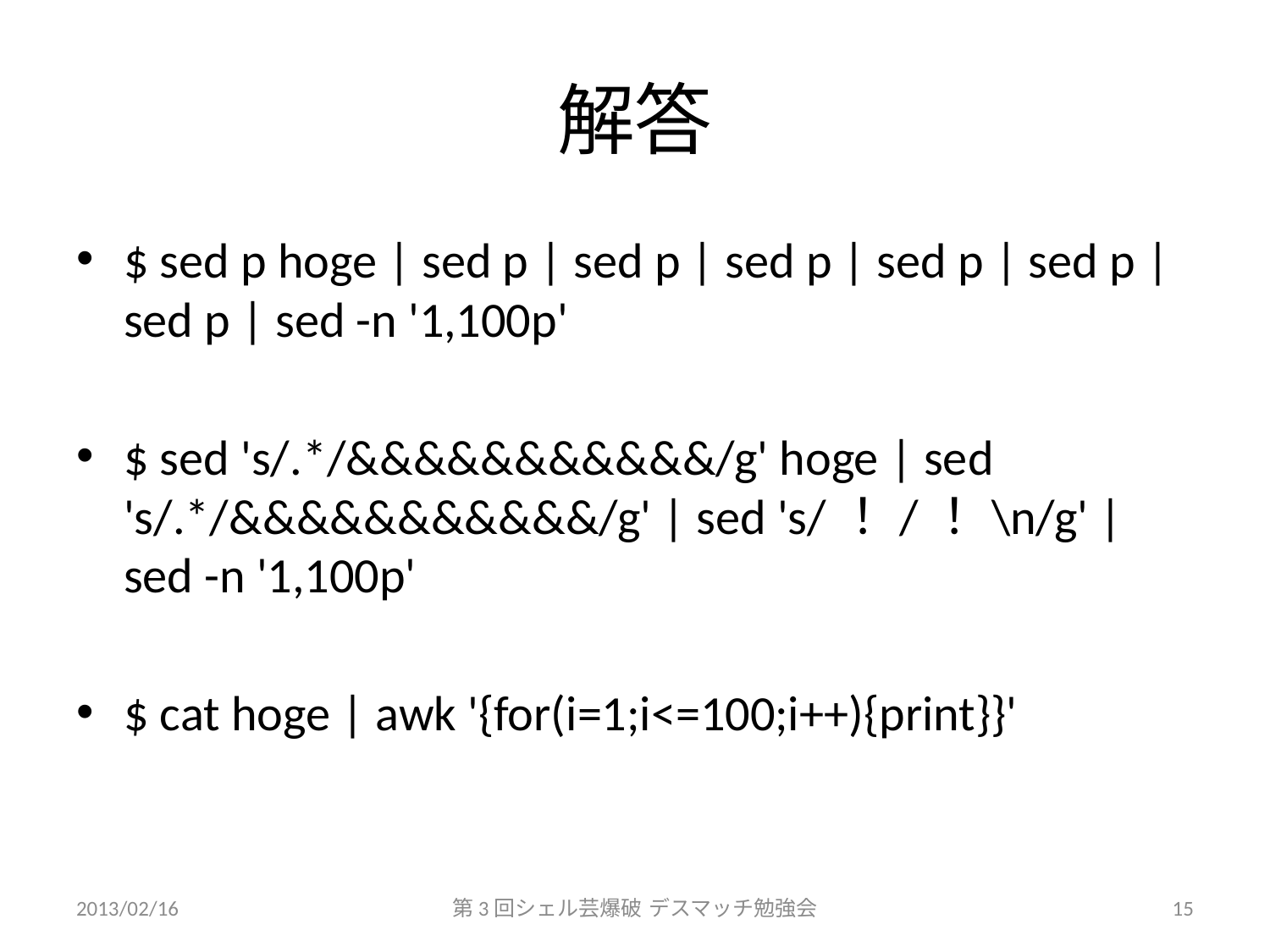

# 解答
$ sed p hoge | sed p | sed p | sed p | sed p | sed p | sed p | sed -n '1,100p'

$ sed 's/.*/&&&&&&&&&&&/g' hoge | sed 's/.*/&&&&&&&&&&&/g' | sed 's/！/！\n/g' | sed -n '1,100p'

$ cat hoge | awk '{for(i=1;i<=100;i++){print}}'

2013/02/16
第3回シェル芸爆破 デスマッチ勉強会
15